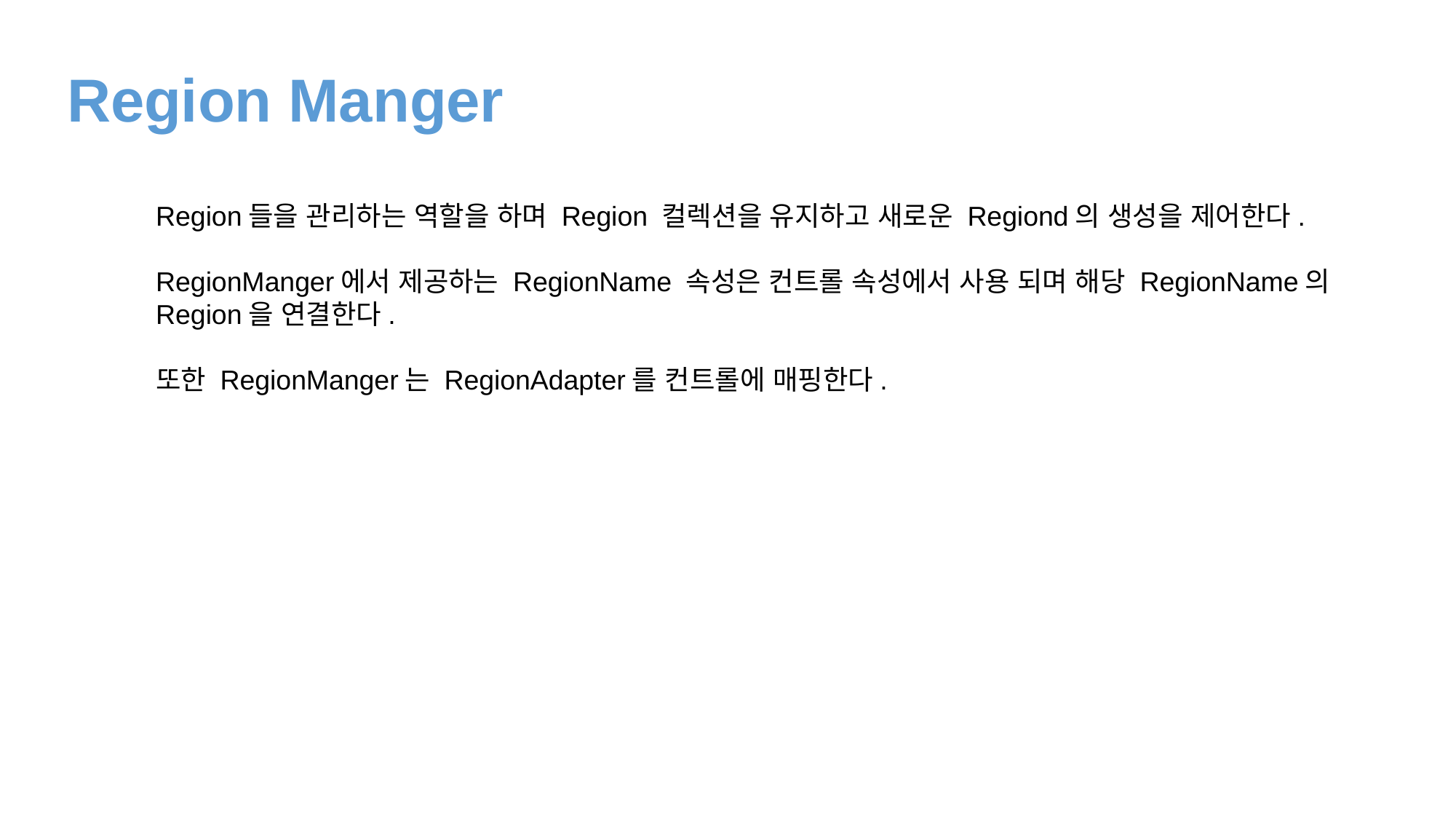

Region Manger
Region들을 관리하는 역할을 하며 Region 컬렉션을 유지하고 새로운 Regiond의 생성을 제어한다.

RegionManger에서 제공하는 RegionName 속성은 컨트롤 속성에서 사용 되며 해당 RegionName의
Region을 연결한다.

또한 RegionManger는 RegionAdapter를 컨트롤에 매핑한다.